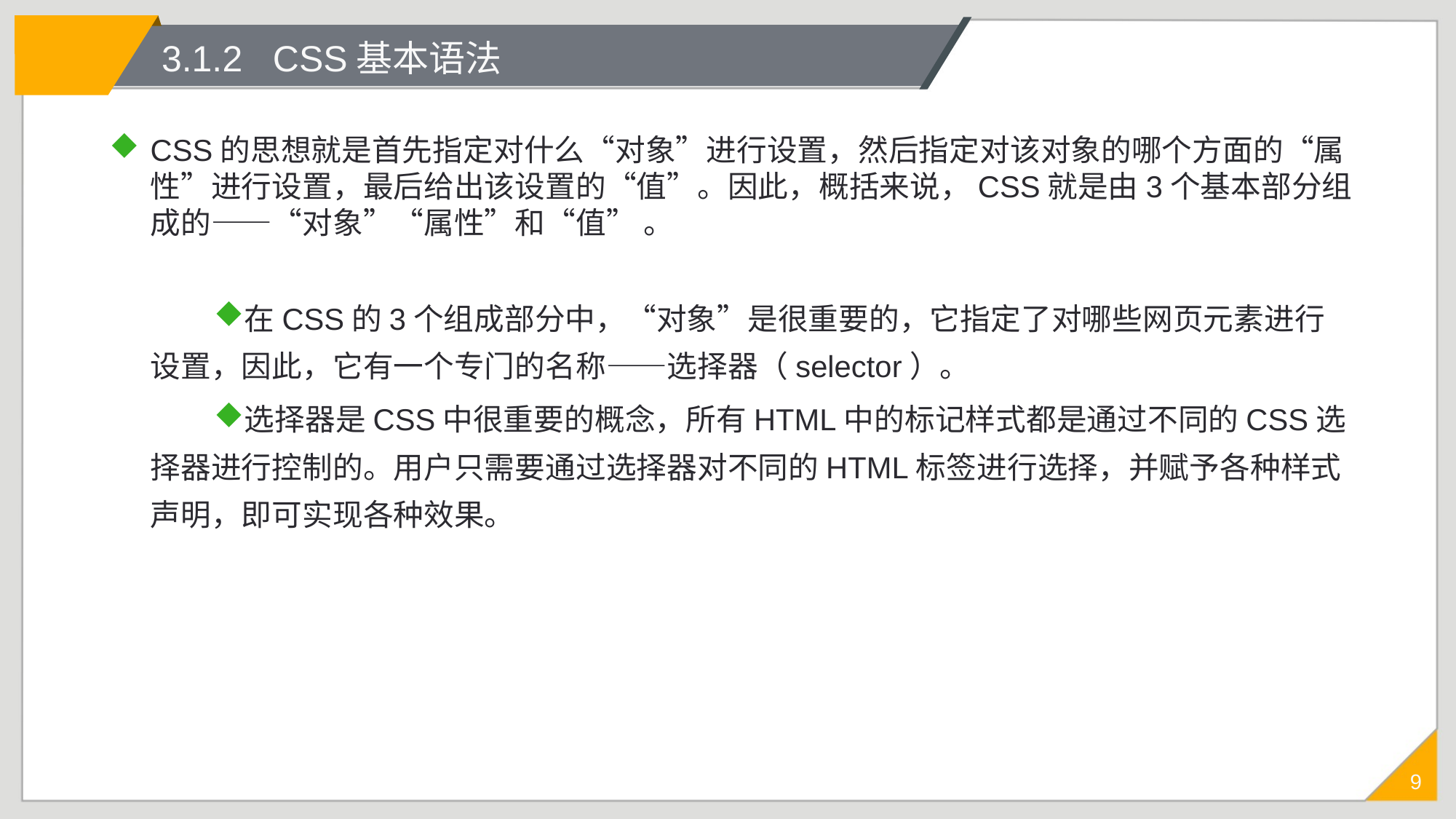

# 3.1.2   CSS基本语法
CSS的思想就是首先指定对什么“对象”进行设置，然后指定对该对象的哪个方面的“属性”进行设置，最后给出该设置的“值”。因此，概括来说，CSS就是由3个基本部分组成的——“对象”“属性”和“值” 。

在CSS的3个组成部分中，“对象”是很重要的，它指定了对哪些网页元素进行设置，因此，它有一个专门的名称——选择器（selector）。
选择器是CSS中很重要的概念，所有HTML中的标记样式都是通过不同的CSS选择器进行控制的。用户只需要通过选择器对不同的HTML标签进行选择，并赋予各种样式声明，即可实现各种效果。